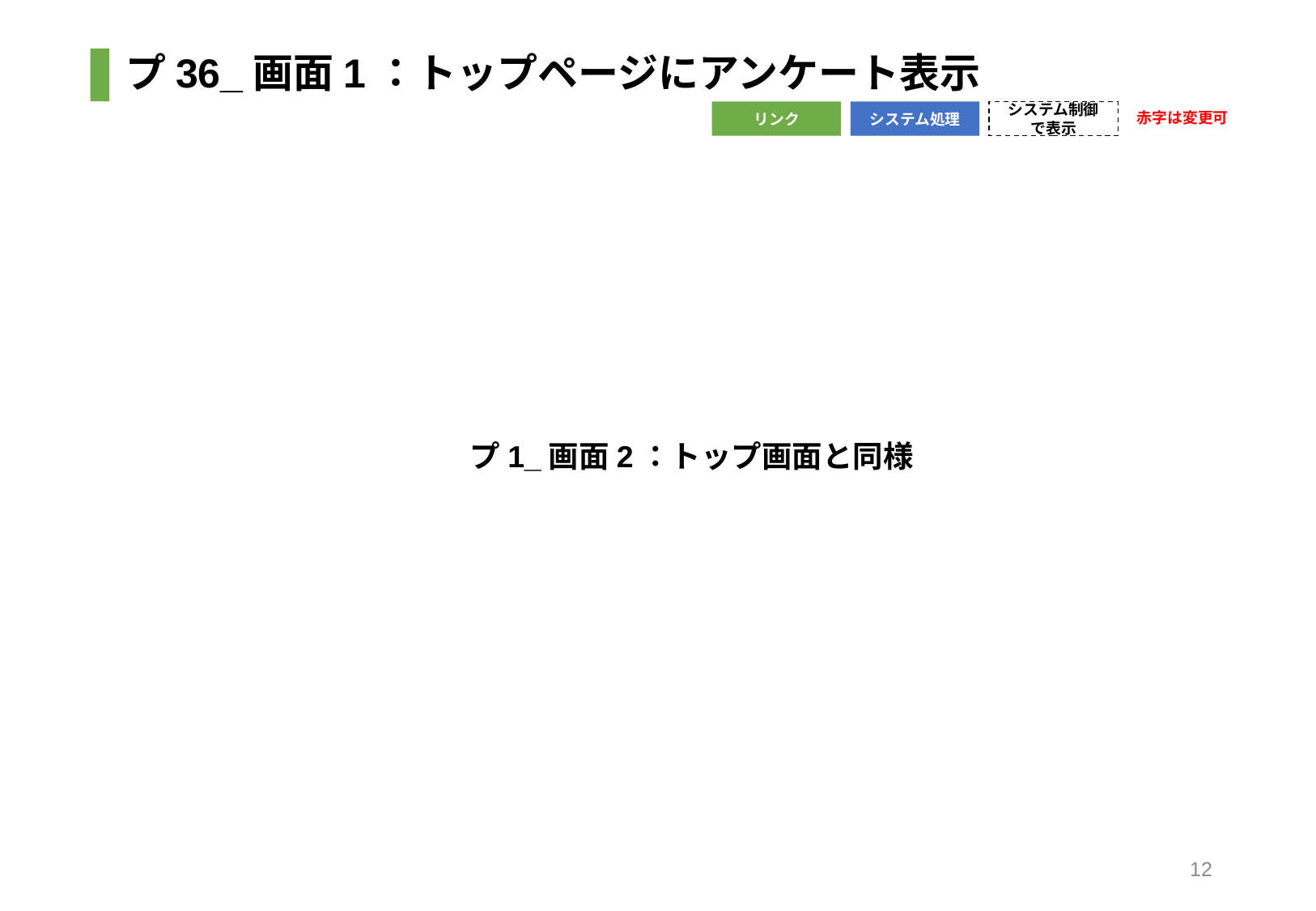

# プ36_画面1：トップページにアンケート表示
赤字は変更可
リンク
システム処理
システム制御で表示
プ1_画面2：トップ画面と同様
12